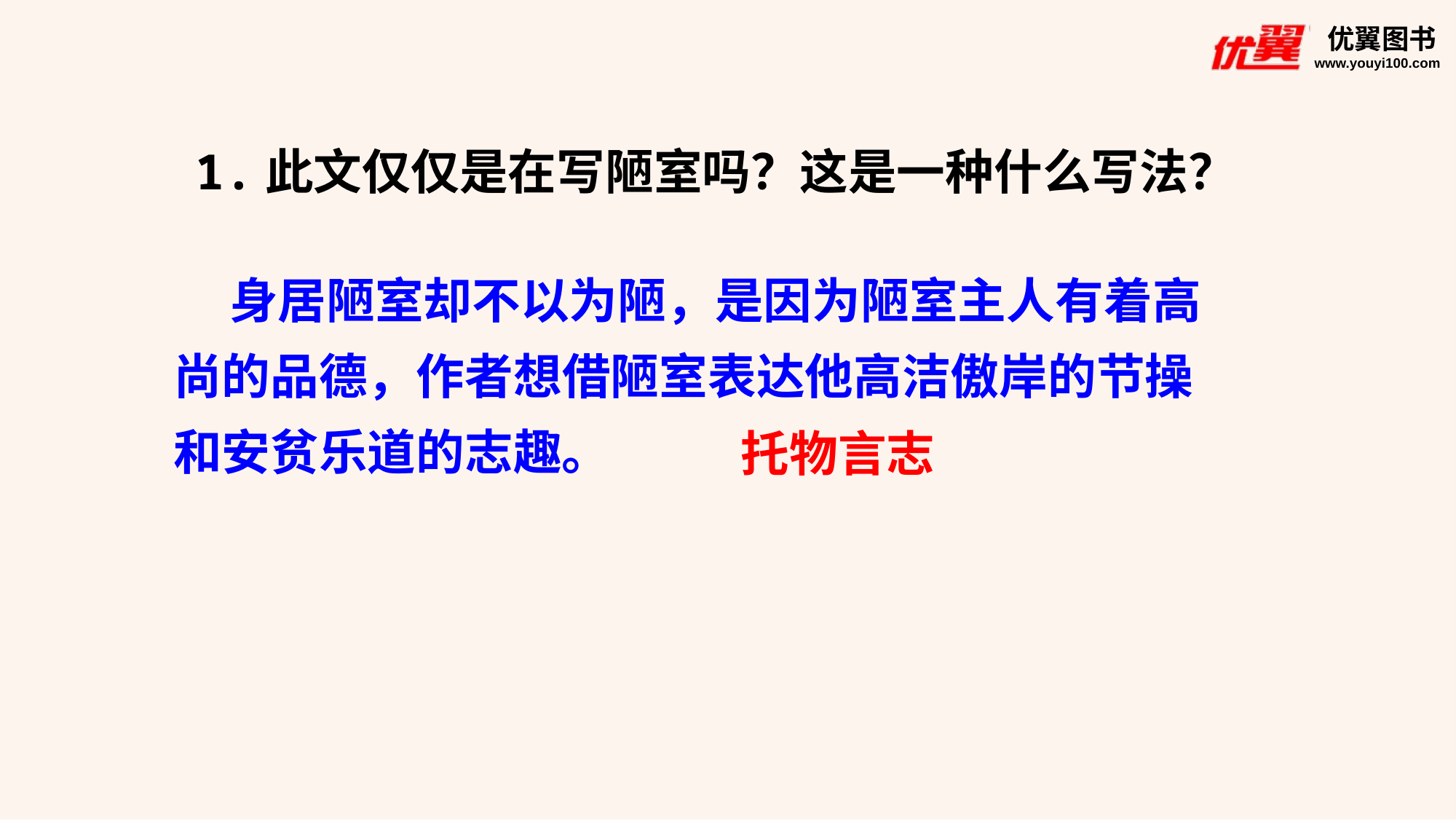

1.此文仅仅是在写陋室吗？这是一种什么写法？
    身居陋室却不以为陋，是因为陋室主人有着高尚的品德，作者想借陋室表达他高洁傲岸的节操和安贫乐道的志趣。
托物言志